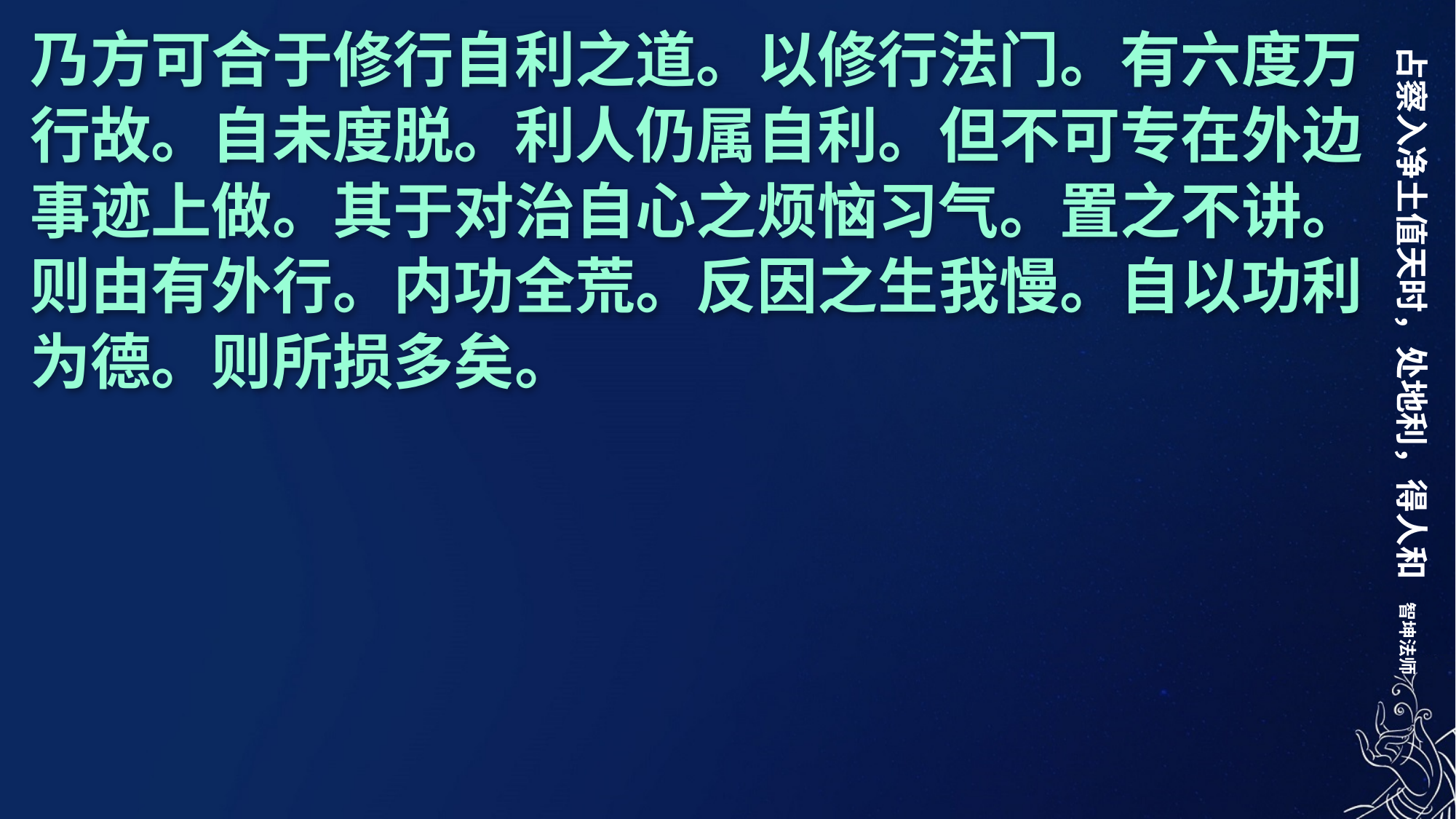

乃方可合于修行自利之道。以修行法门。有六度万行故。自未度脱。利人仍属自利。但不可专在外边事迹上做。其于对治自心之烦恼习气。置之不讲。则由有外行。内功全荒。反因之生我慢。自以功利为德。则所损多矣。